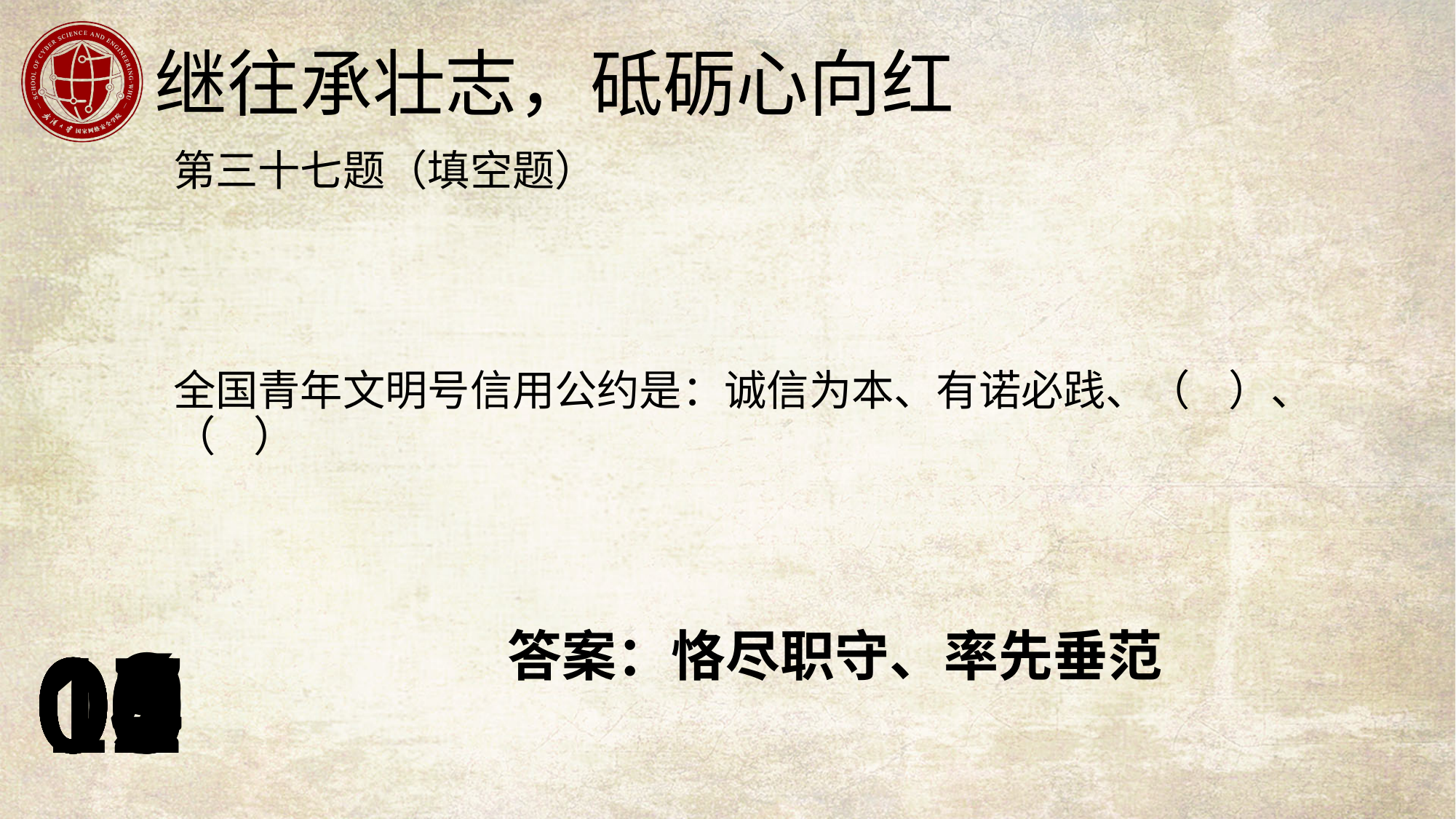

第三十七题（填空题）

全国青年文明号信用公约是：诚信为本、有诺必践、（    ）、（    ）
答案：恪尽职守、率先垂范